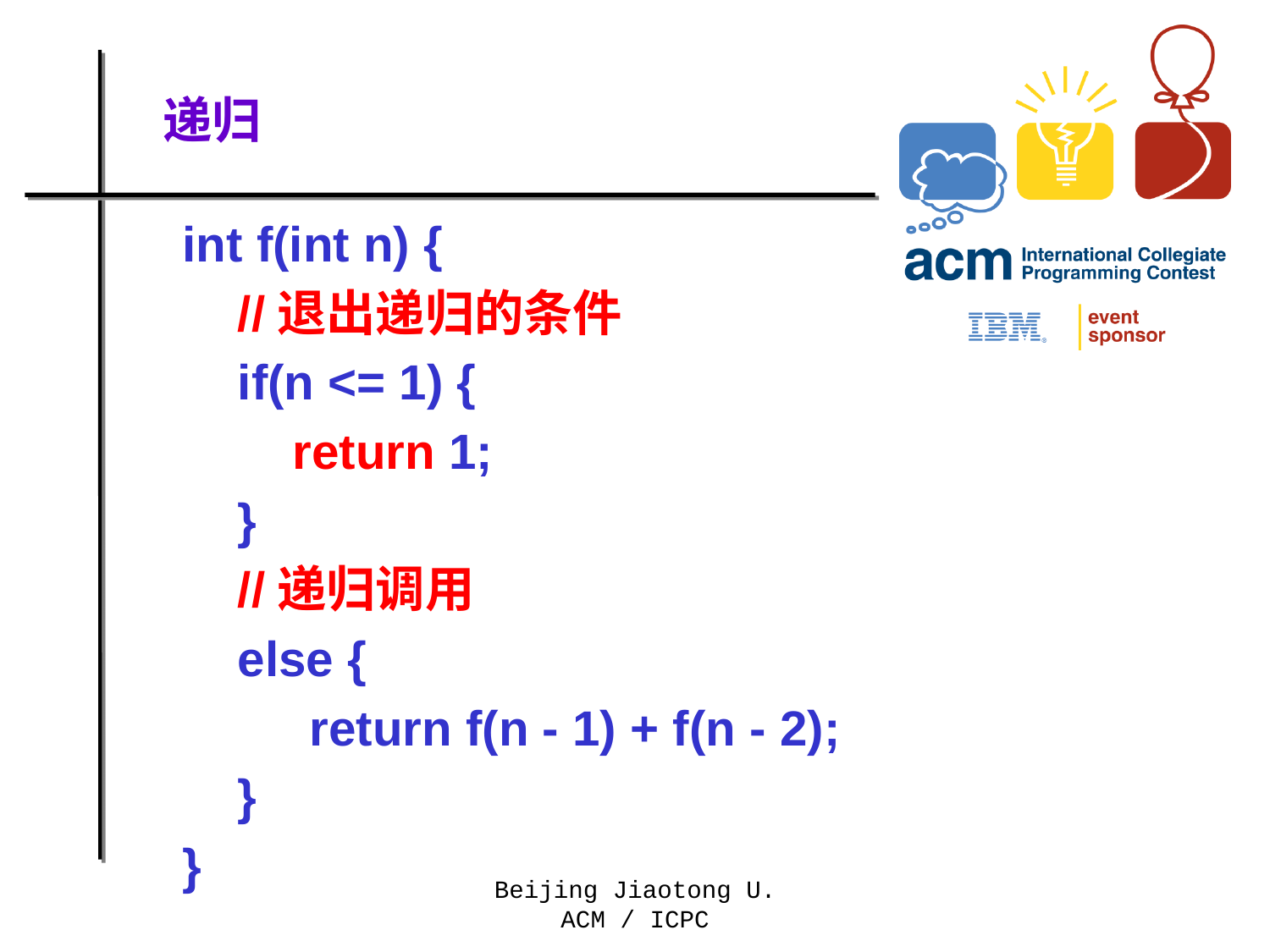

# 递归
int f(int n) {
    //退出递归的条件
    if(n <= 1) {
        return 1;
    }
    //递归调用
    else {
	return f(n - 1) + f(n - 2);
    }
}